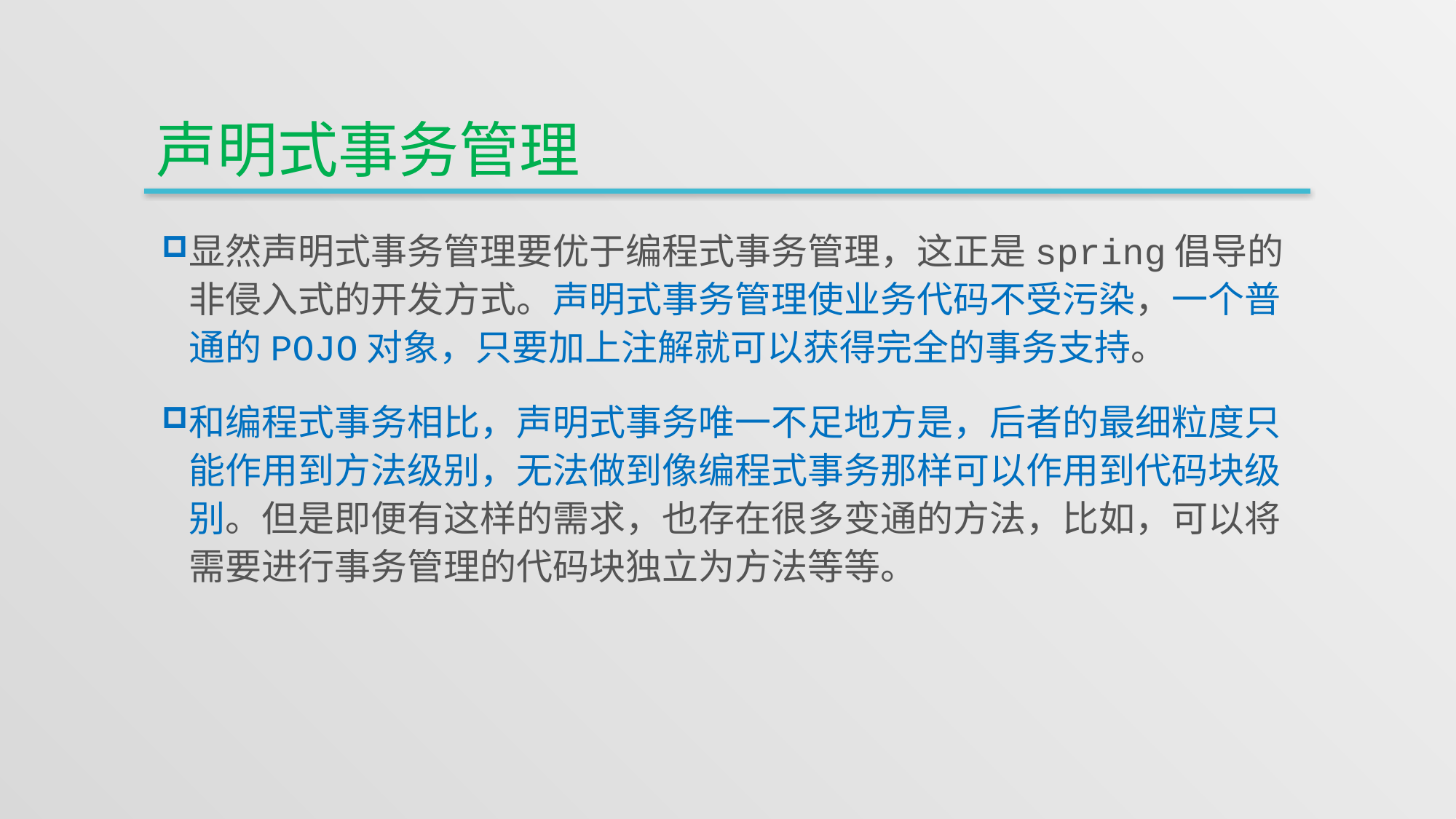

# 声明式事务管理
显然声明式事务管理要优于编程式事务管理，这正是spring倡导的非侵入式的开发方式。声明式事务管理使业务代码不受污染，一个普通的POJO对象，只要加上注解就可以获得完全的事务支持。
和编程式事务相比，声明式事务唯一不足地方是，后者的最细粒度只能作用到方法级别，无法做到像编程式事务那样可以作用到代码块级别。但是即便有这样的需求，也存在很多变通的方法，比如，可以将需要进行事务管理的代码块独立为方法等等。